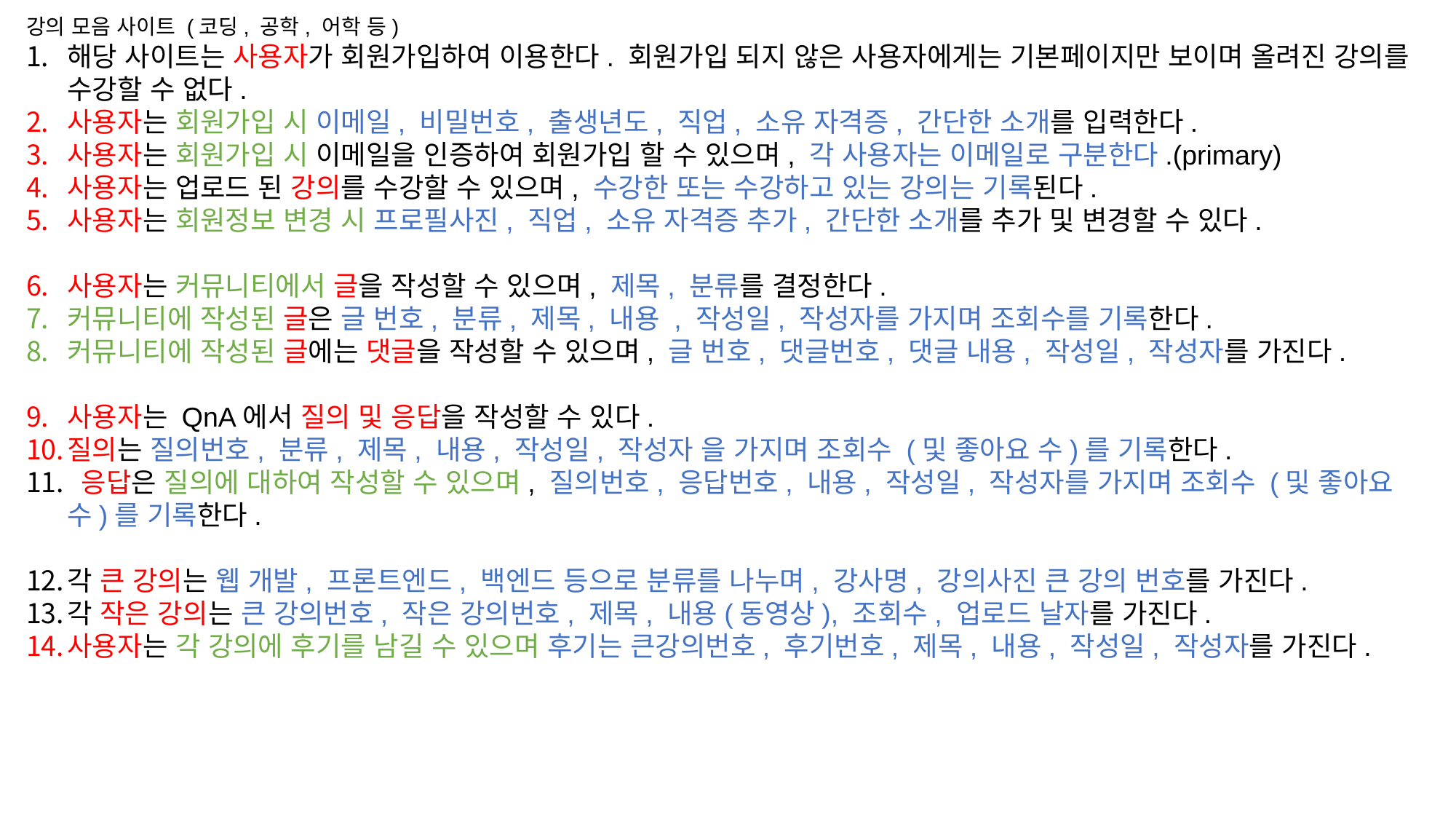

강의 모음 사이트 (코딩, 공학, 어학 등)
해당 사이트는 사용자가 회원가입하여 이용한다. 회원가입 되지 않은 사용자에게는 기본페이지만 보이며 올려진 강의를 수강할 수 없다.
사용자는 회원가입 시 이메일, 비밀번호, 출생년도, 직업, 소유 자격증, 간단한 소개를 입력한다.
사용자는 회원가입 시 이메일을 인증하여 회원가입 할 수 있으며, 각 사용자는 이메일로 구분한다.(primary)
사용자는 업로드 된 강의를 수강할 수 있으며, 수강한 또는 수강하고 있는 강의는 기록된다.
사용자는 회원정보 변경 시 프로필사진, 직업, 소유 자격증 추가, 간단한 소개를 추가 및 변경할 수 있다.

사용자는 커뮤니티에서 글을 작성할 수 있으며, 제목, 분류를 결정한다.
커뮤니티에 작성된 글은 글 번호, 분류, 제목, 내용 , 작성일, 작성자를 가지며 조회수를 기록한다.
커뮤니티에 작성된 글에는 댓글을 작성할 수 있으며, 글 번호, 댓글번호, 댓글 내용, 작성일, 작성자를 가진다.

사용자는 QnA에서 질의 및 응답을 작성할 수 있다.
질의는 질의번호, 분류, 제목, 내용, 작성일, 작성자 을 가지며 조회수 (및 좋아요 수)를 기록한다.
 응답은 질의에 대하여 작성할 수 있으며, 질의번호, 응답번호, 내용, 작성일, 작성자를 가지며 조회수 (및 좋아요 수)를 기록한다.

각 큰 강의는 웹 개발, 프론트엔드, 백엔드 등으로 분류를 나누며, 강사명, 강의사진 큰 강의 번호를 가진다.
각 작은 강의는 큰 강의번호, 작은 강의번호, 제목, 내용(동영상), 조회수, 업로드 날자를 가진다.
사용자는 각 강의에 후기를 남길 수 있으며 후기는 큰강의번호, 후기번호, 제목, 내용, 작성일, 작성자를 가진다.